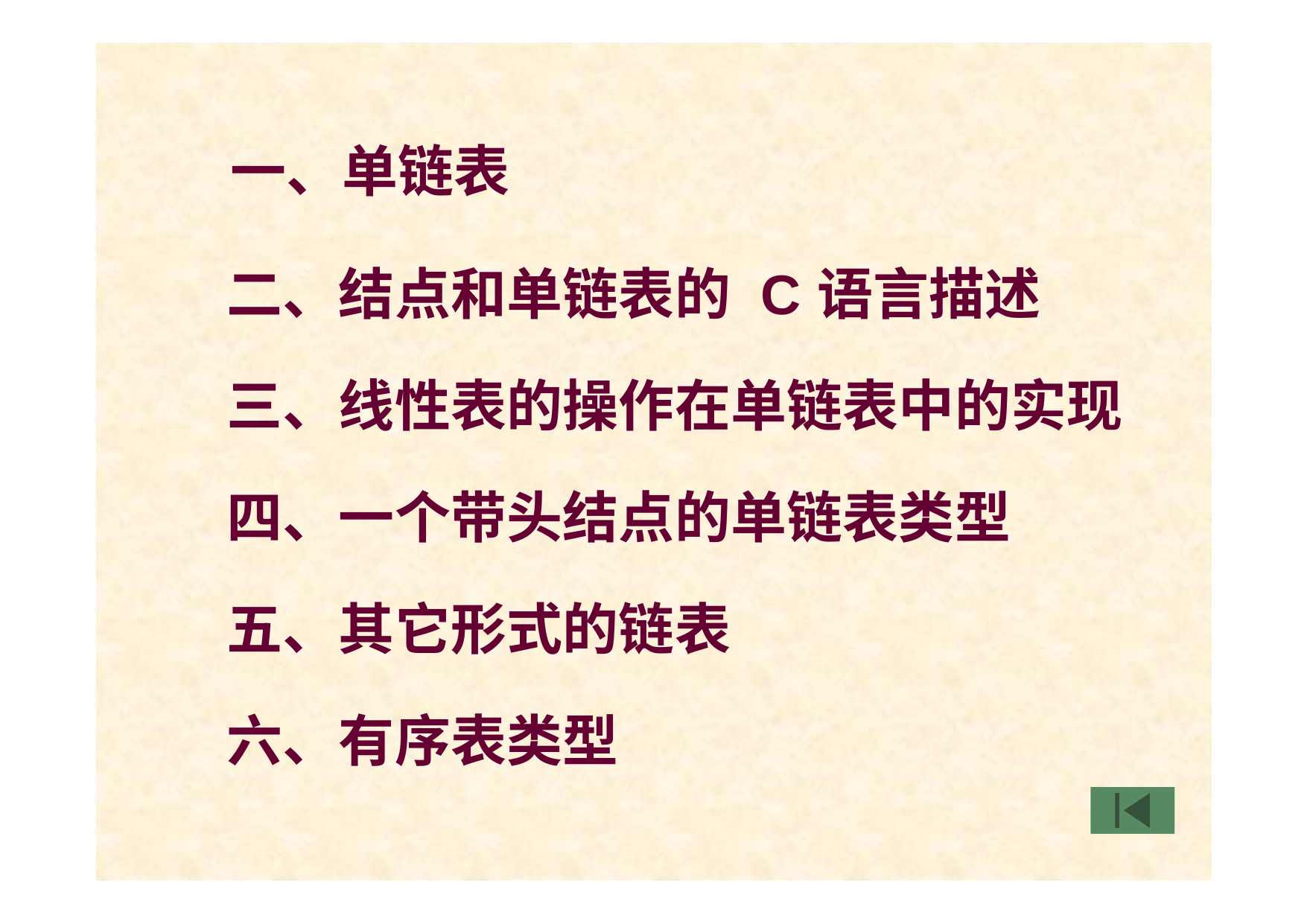

一、单链表
二、结点和单链表的	C	语言描述 三、线性表的操作在单链表中的实现 四、一个带头结点的单链表类型
五、其它形式的链表 六、有序表类型